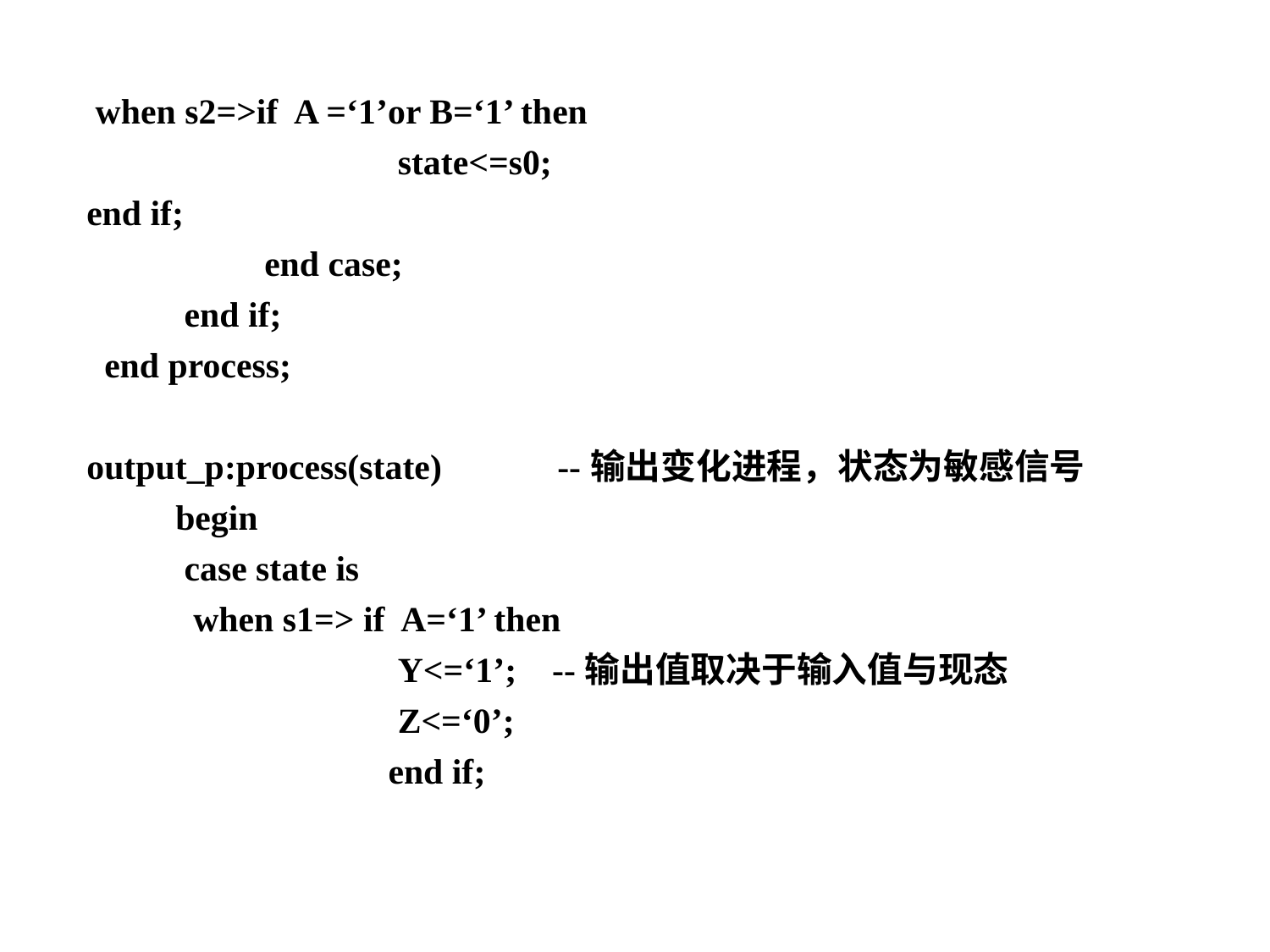

when s2=>if  A =‘1’or B=‘1’ then
                                   state<=s0;
end if;
                    end case;
           end if;
  end process;

output_p:process(state)             --输出变化进程，状态为敏感信号
          begin
           case state is
            when s1=> if  A=‘1’ then
                                   Y<=‘1’;    --输出值取决于输入值与现态
                                   Z<=‘0’;
			end if;